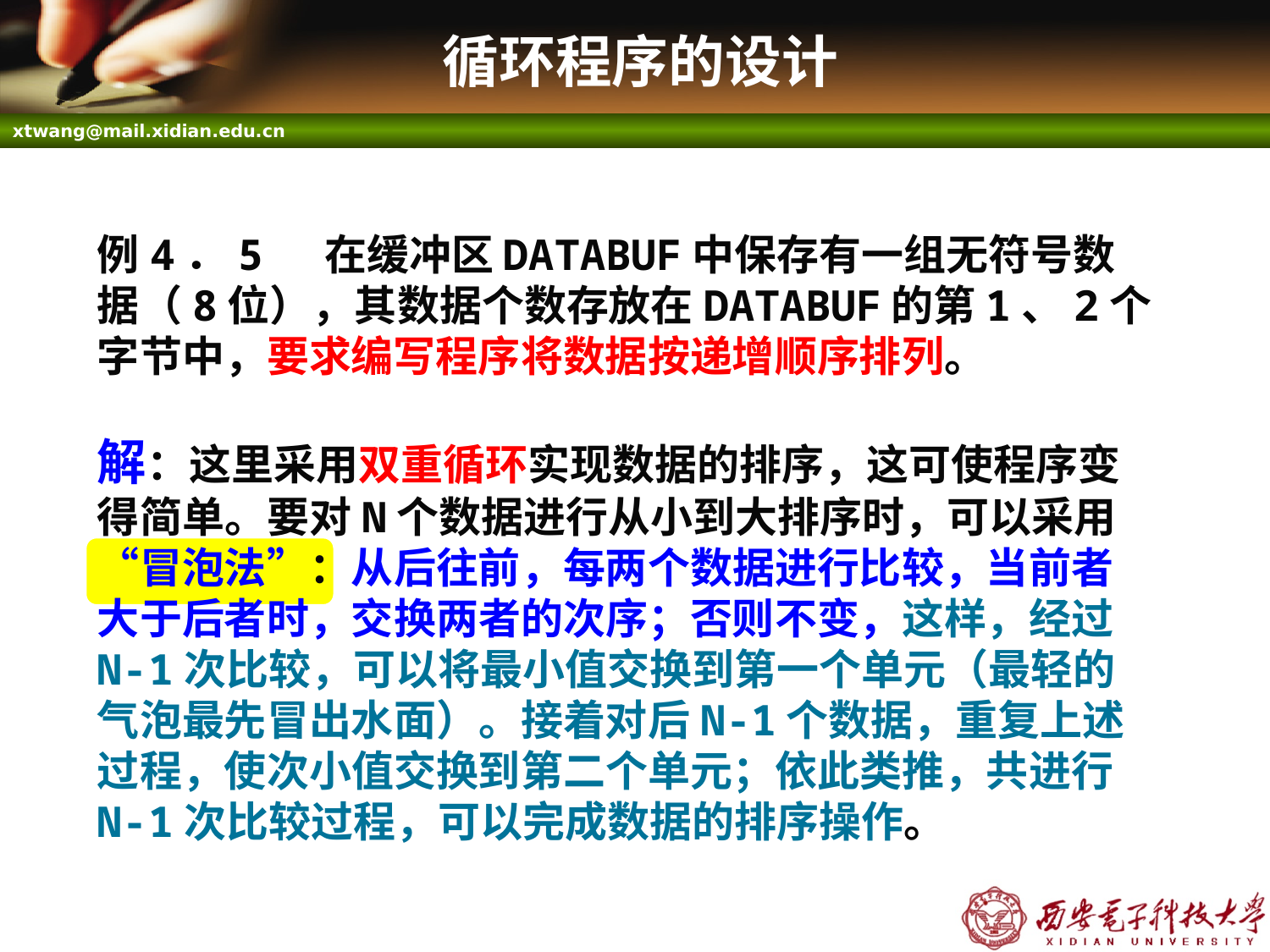

# 循环程序的设计
例4．5  在缓冲区DATABUF中保存有一组无符号数据（8位），其数据个数存放在DATABUF的第1、2个字节中，要求编写程序将数据按递增顺序排列。

解：这里采用双重循环实现数据的排序，这可使程序变得简单。要对N个数据进行从小到大排序时，可以采用“冒泡法”：从后往前，每两个数据进行比较，当前者大于后者时，交换两者的次序；否则不变，这样，经过N-1次比较，可以将最小值交换到第一个单元（最轻的气泡最先冒出水面）。接着对后N-1个数据，重复上述过程，使次小值交换到第二个单元；依此类推，共进行N-1次比较过程，可以完成数据的排序操作。